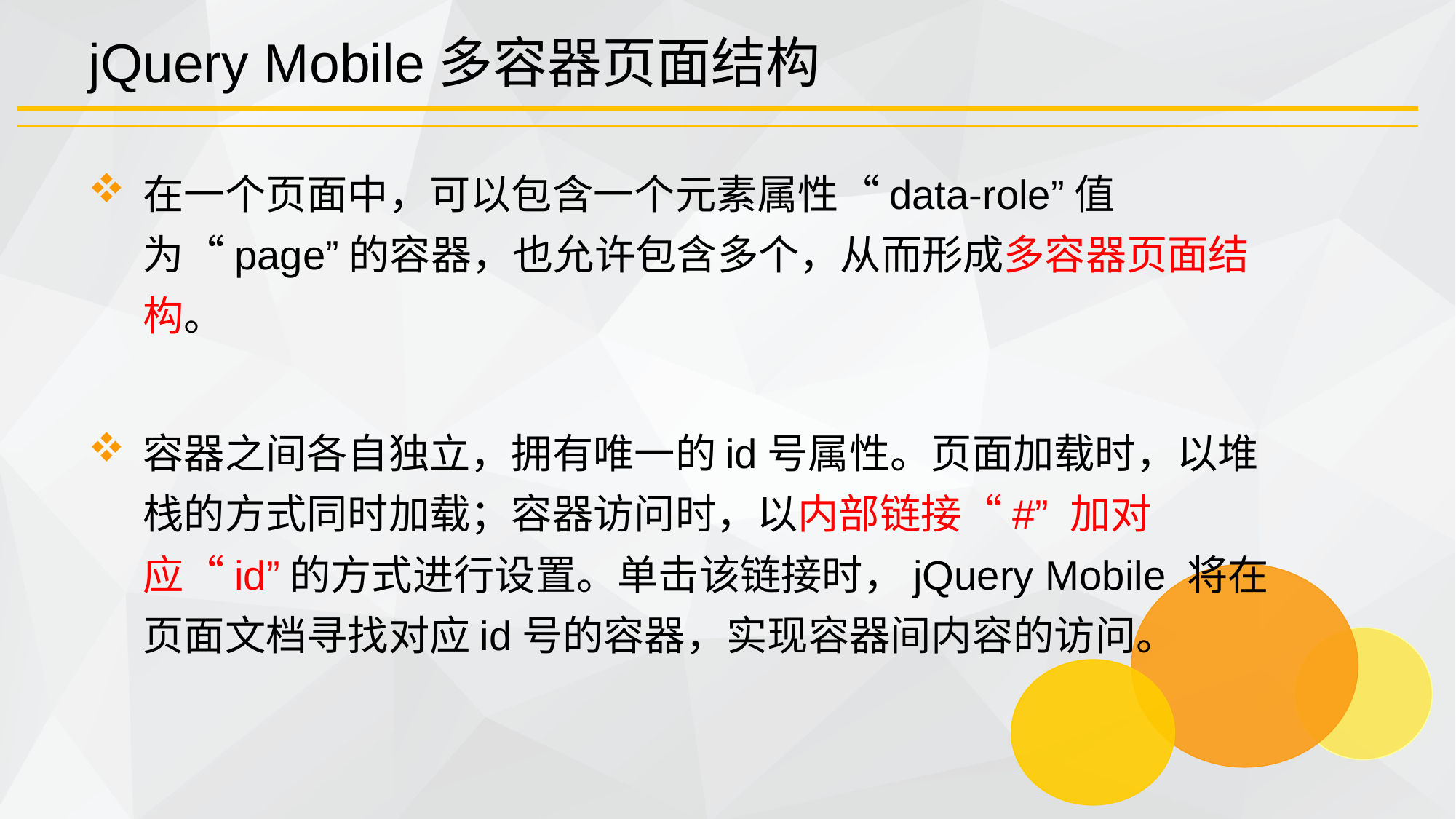

# jQuery Mobile多容器页面结构
在一个页面中，可以包含一个元素属性“data-role”值为“page”的容器，也允许包含多个，从而形成多容器页面结构。

容器之间各自独立，拥有唯一的id号属性。页面加载时，以堆栈的方式同时加载；容器访问时，以内部链接“#” 加对应“id”的方式进行设置。单击该链接时，jQuery Mobile 将在页面文档寻找对应id号的容器，实现容器间内容的访问。